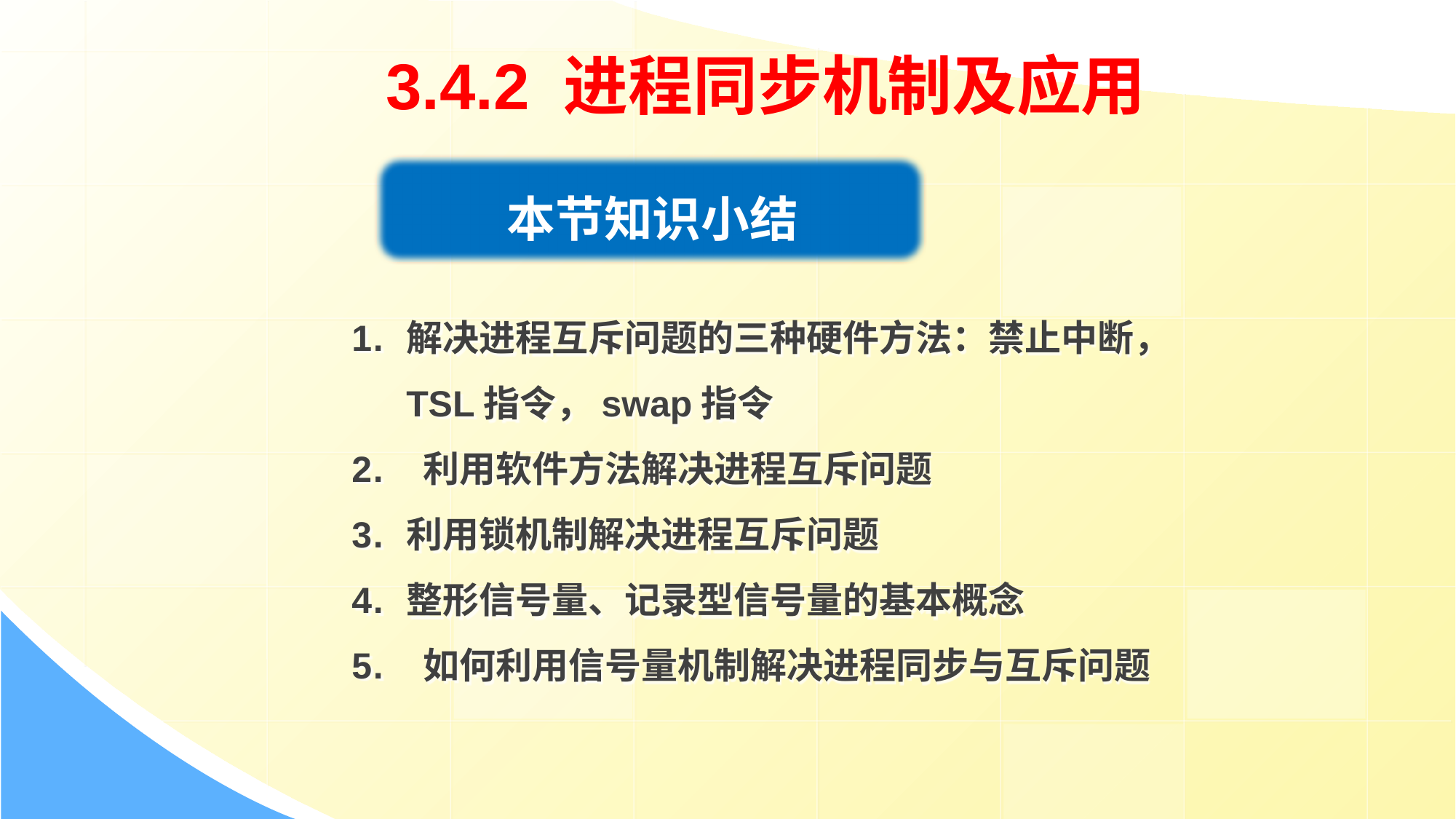

3.4.2 进程同步机制及应用

本节知识小结
解决进程互斥问题的三种硬件方法：禁止中断，TSL指令，swap指令
 利用软件方法解决进程互斥问题
利用锁机制解决进程互斥问题
整形信号量、记录型信号量的基本概念
 如何利用信号量机制解决进程同步与互斥问题